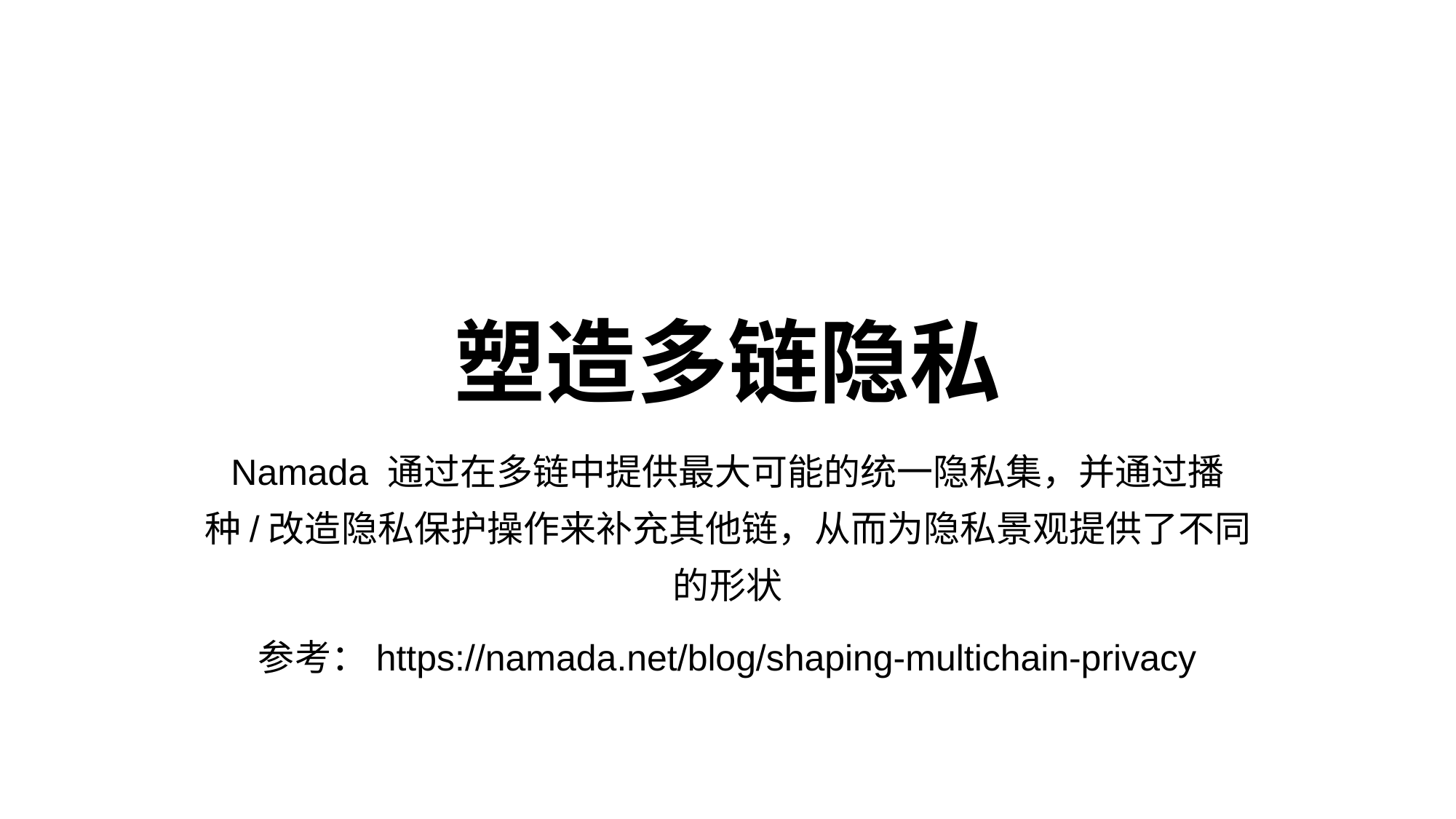

# 塑造多链隐私
Namada 通过在多链中提供最大可能的统一隐私集，并通过播种/改造隐私保护操作来补充其他链，从而为隐私景观提供了不同的形状
参考：https://namada.net/blog/shaping-multichain-privacy